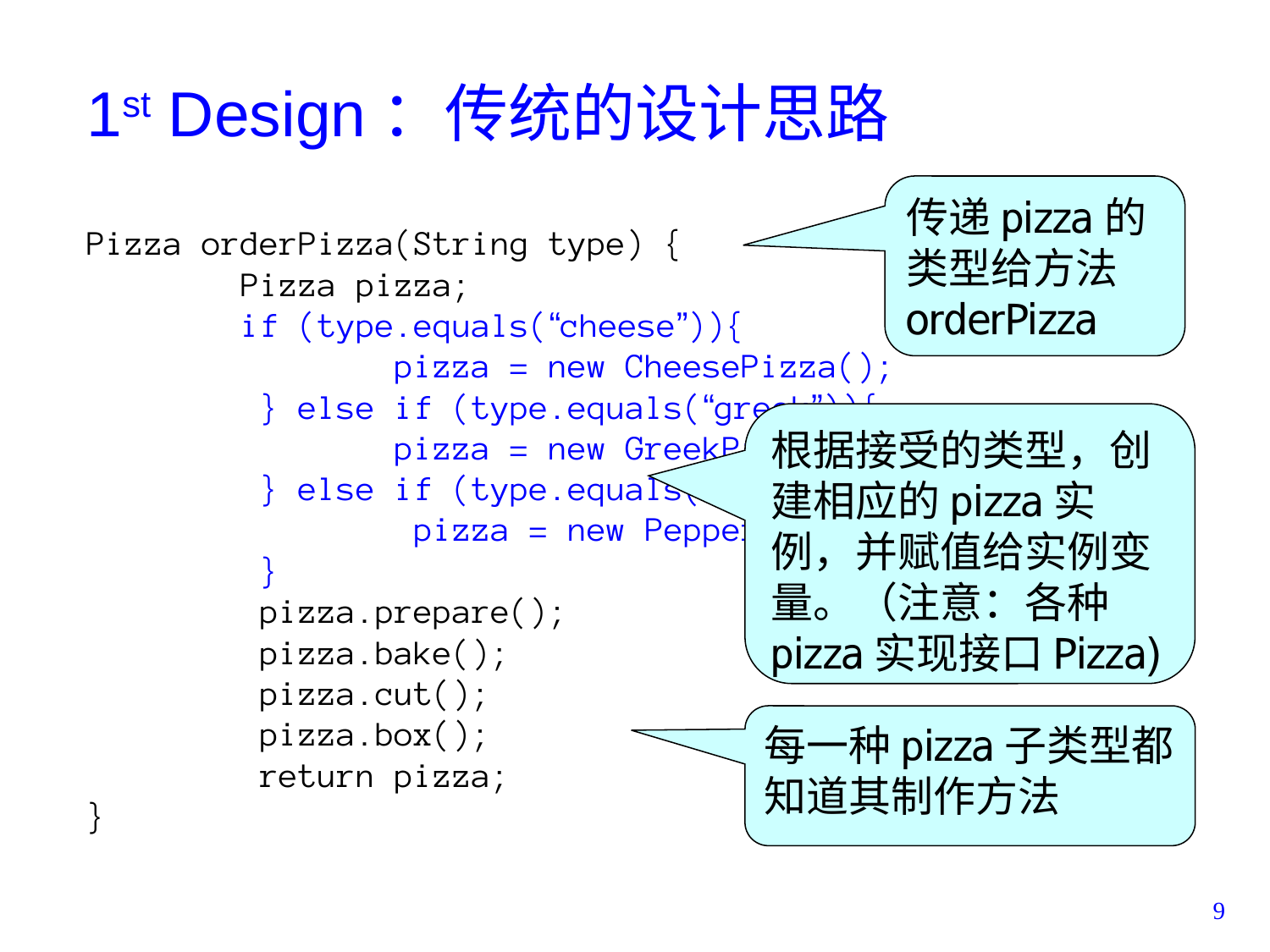

# 1st Design：传统的设计思路
传递pizza的类型给方法orderPizza
Pizza orderPizza(String type) {
        Pizza pizza;
        if (type.equals(“cheese”)){
                pizza = new CheesePizza();
         } else if (type.equals(“greek”)){
                pizza = new GreekPizza();
         } else if (type.equals(“pepperoni”)){
                 pizza = new PepperoniPizza();
         }
         pizza.prepare();
         pizza.bake();
         pizza.cut();
         pizza.box();
         return pizza;
}

根据接受的类型，创建相应的pizza实例，并赋值给实例变量。（注意：各种pizza实现接口Pizza)
每一种pizza子类型都知道其制作方法
9